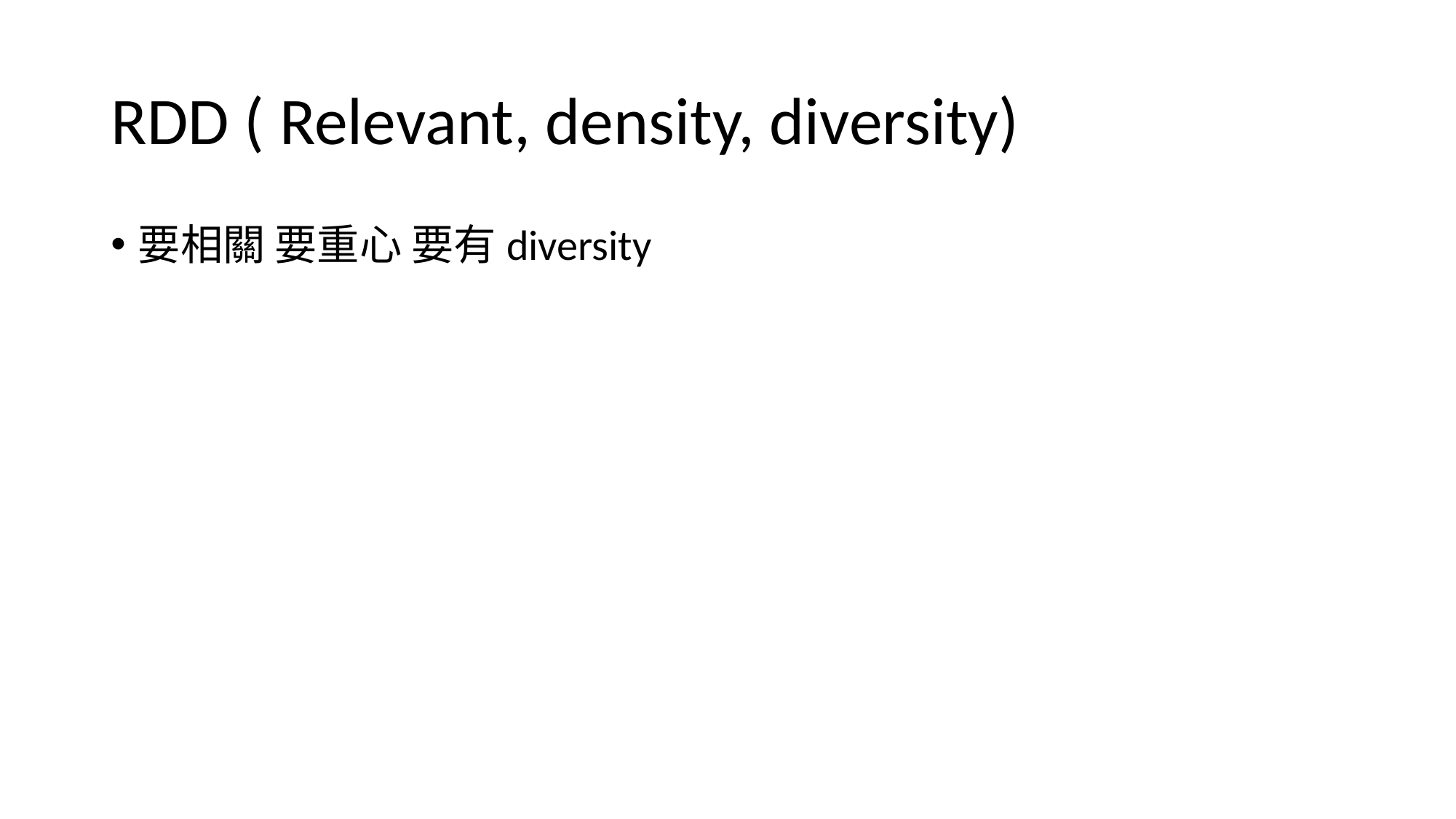

# RDD ( Relevant, density, diversity)
要相關 要重心 要有diversity